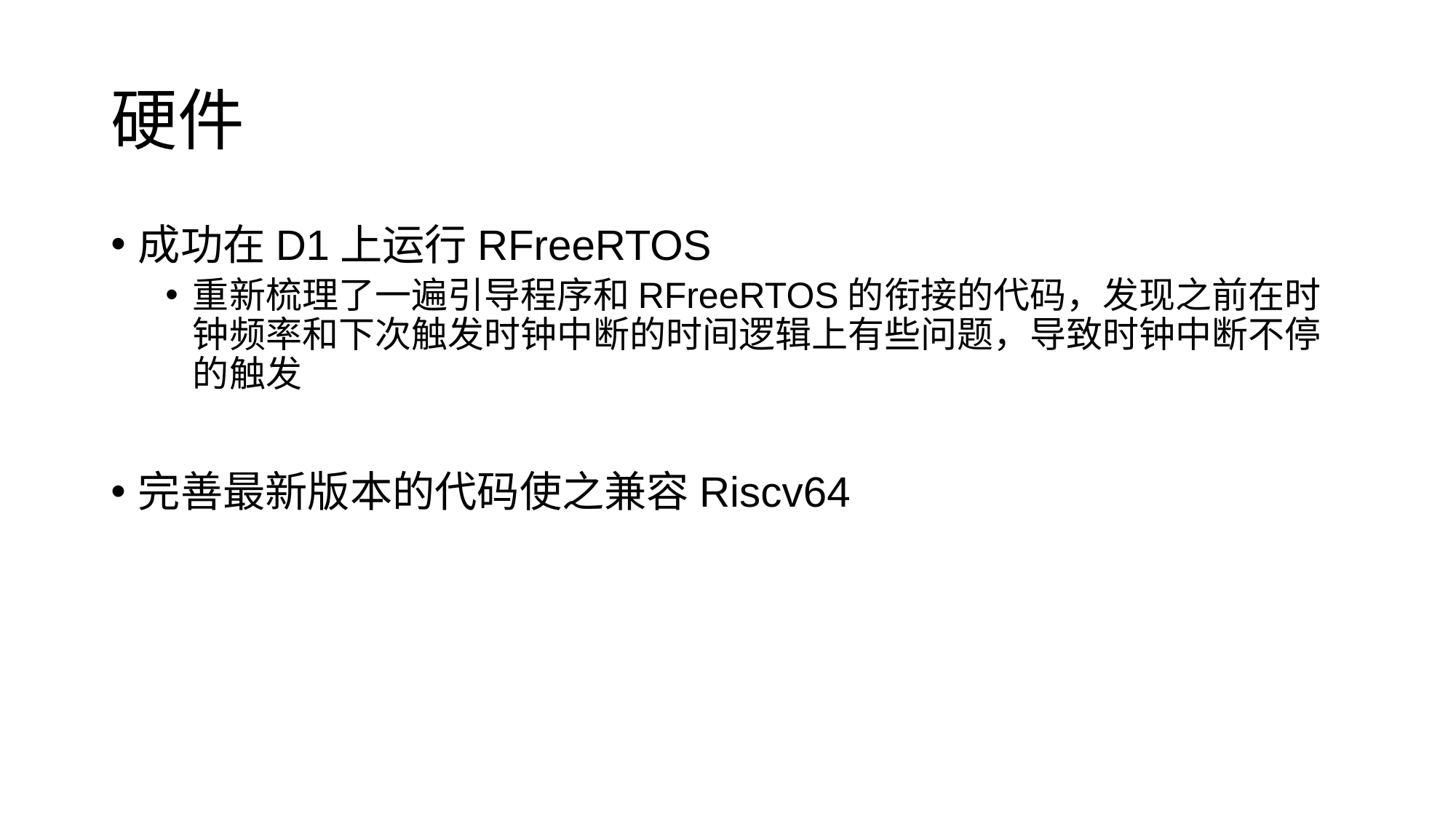

# 硬件
成功在D1上运行RFreeRTOS
重新梳理了一遍引导程序和RFreeRTOS的衔接的代码，发现之前在时钟频率和下次触发时钟中断的时间逻辑上有些问题，导致时钟中断不停的触发

完善最新版本的代码使之兼容Riscv64